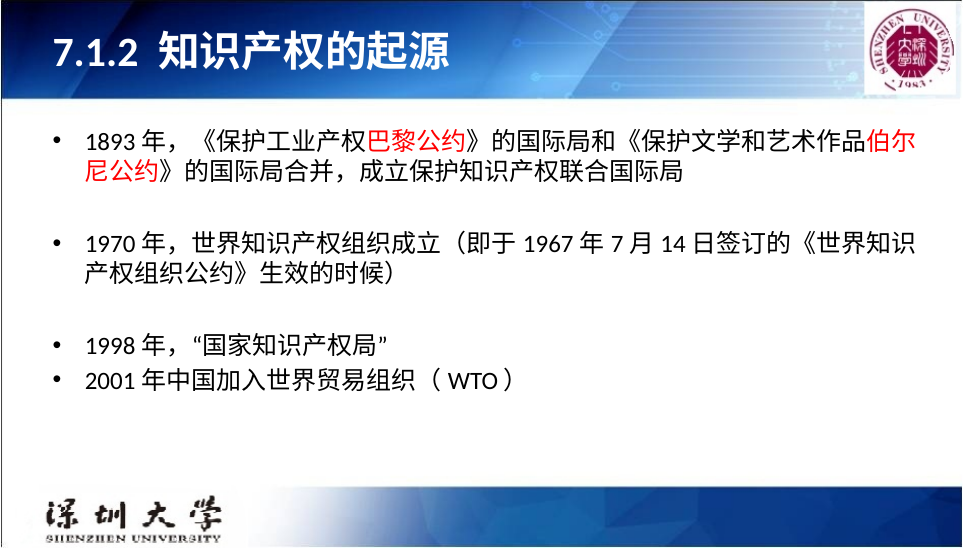

# 7.1.2 知识产权的起源
1893年，《保护工业产权巴黎公约》的国际局和《保护文学和艺术作品伯尔尼公约》的国际局合并，成立保护知识产权联合国际局

1970年，世界知识产权组织成立（即于1967年7月14日签订的《世界知识产权组织公约》生效的时候）

1998年，“国家知识产权局”
2001年中国加入世界贸易组织（WTO）
250